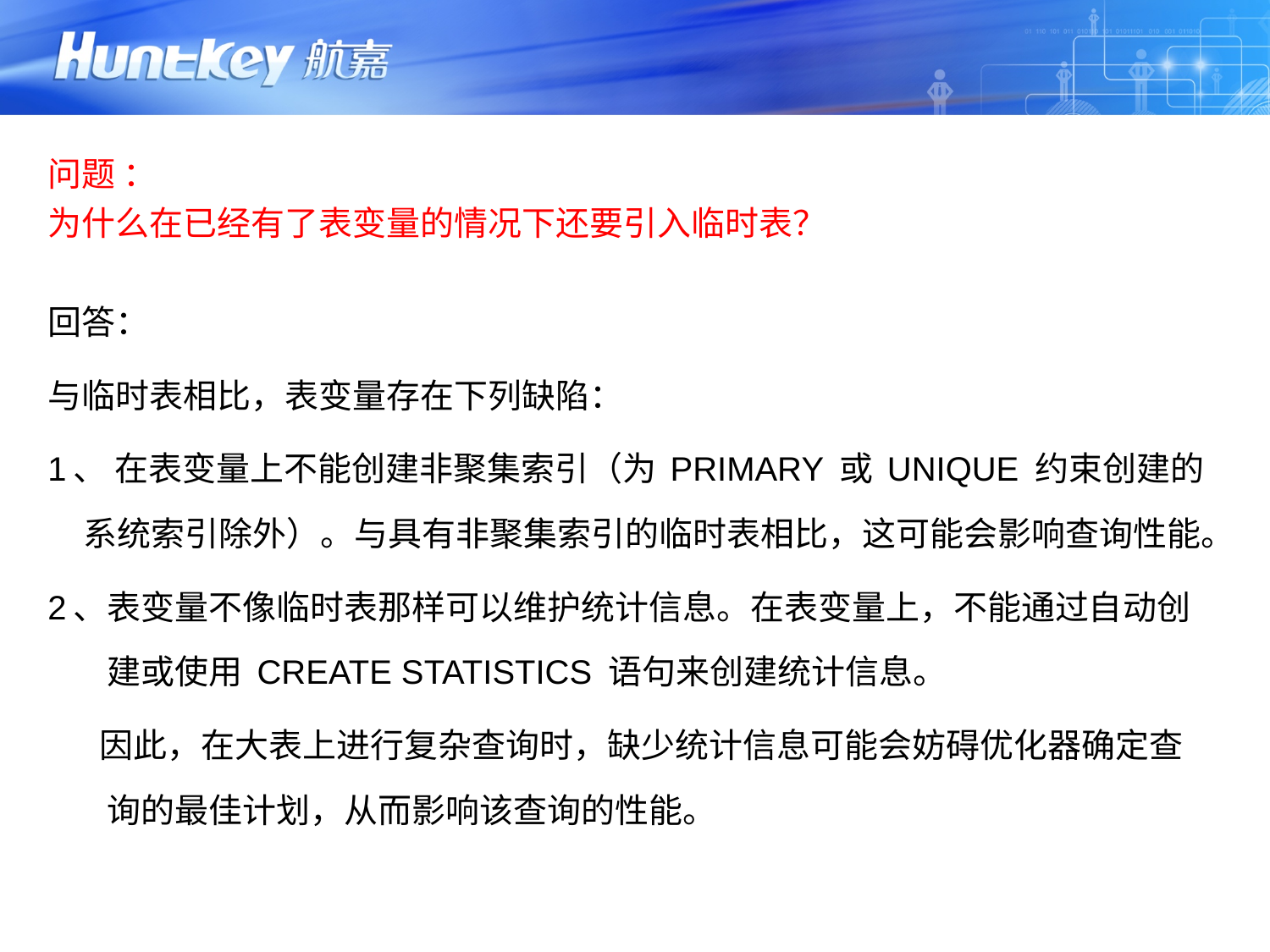

问题 ：
为什么在已经有了表变量的情况下还要引入临时表？

回答：
与临时表相比，表变量存在下列缺陷：
1、 在表变量上不能创建非聚集索引（为 PRIMARY 或 UNIQUE 约束创建的系统索引除外）。与具有非聚集索引的临时表相比，这可能会影响查询性能。
2、表变量不像临时表那样可以维护统计信息。在表变量上，不能通过自动创建或使用 CREATE STATISTICS 语句来创建统计信息。
      因此，在大表上进行复杂查询时，缺少统计信息可能会妨碍优化器确定查询的最佳计划，从而影响该查询的性能。